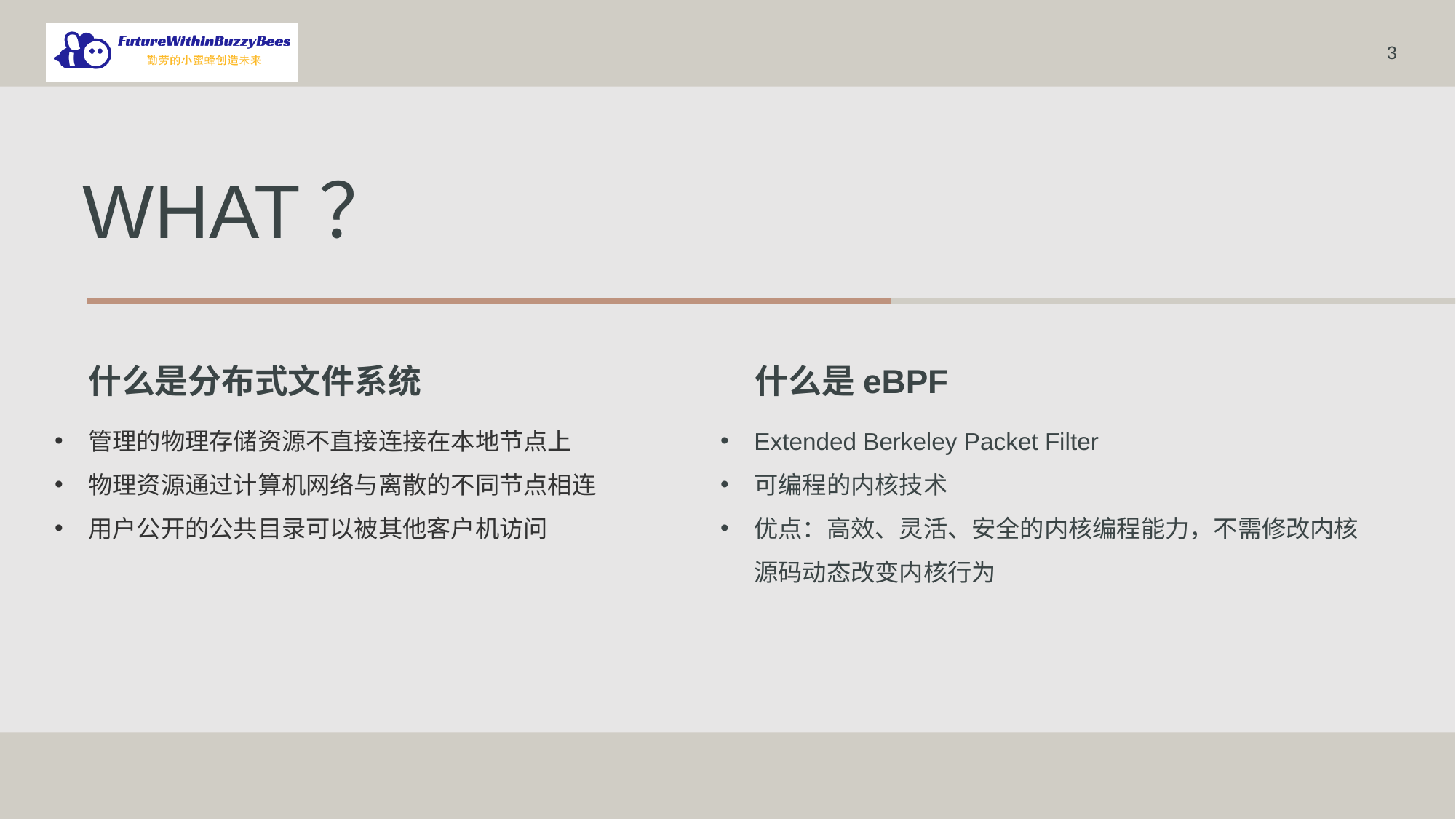

3
# What？
什么是分布式文件系统
什么是eBPF
管理的物理存储资源不直接连接在本地节点上
物理资源通过计算机网络与离散的不同节点相连
用户公开的公共目录可以被其他客户机访问
Extended Berkeley Packet Filter
可编程的内核技术
优点：高效、灵活、安全的内核编程能力，不需修改内核源码动态改变内核行为